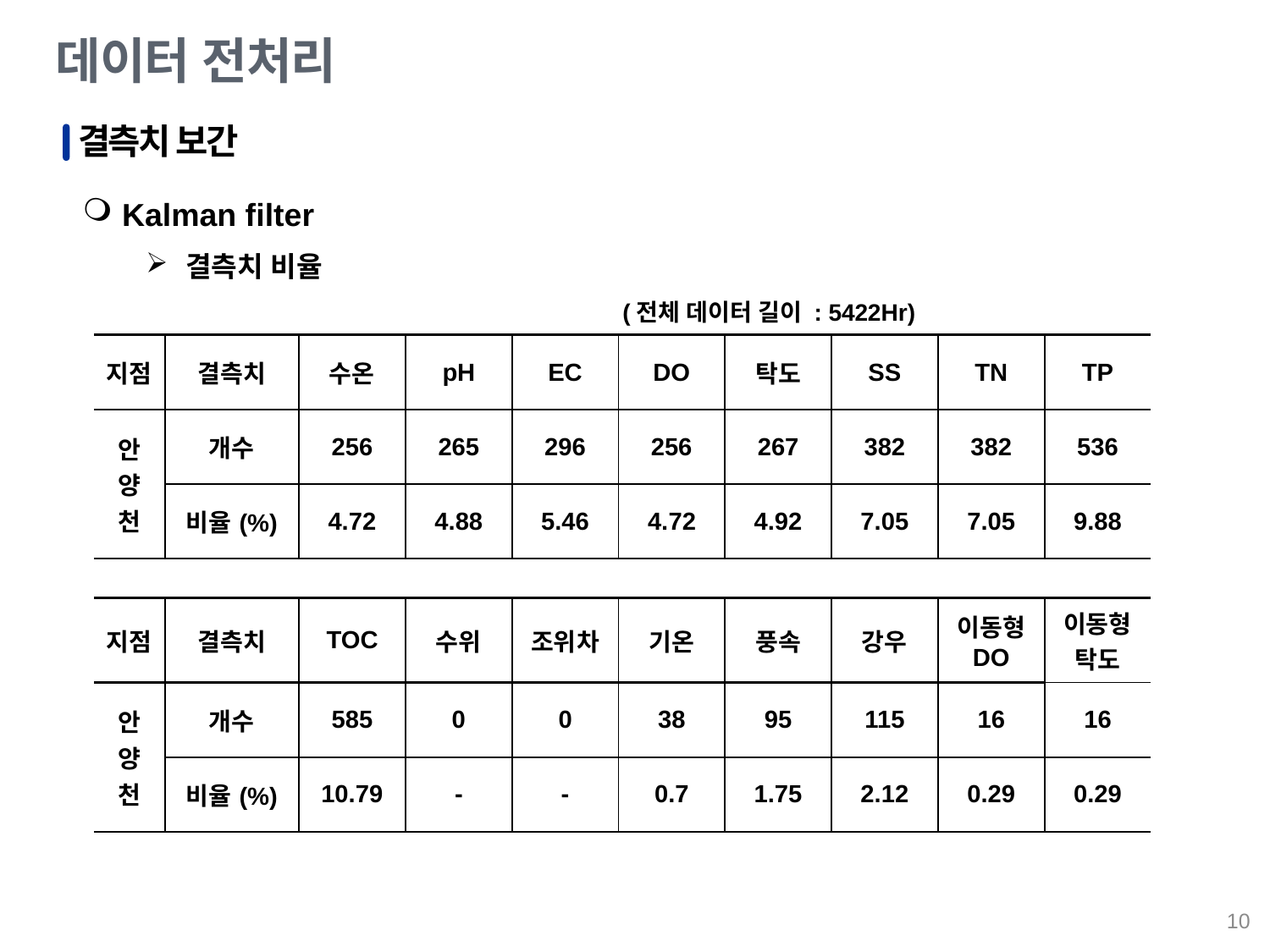

데이터 전처리
결측치 보간

Kalman filter
결측치 비율

(전체 데이터 길이 : 5422Hr)
| 지점 | 결측치 | 수온 | pH | EC | DO | 탁도 | SS | TN | TP |
| --- | --- | --- | --- | --- | --- | --- | --- | --- | --- |
| 안양천 | 개수 | 256 | 265 | 296 | 256 | 267 | 382 | 382 | 536 |
|  | 비율(%) | 4.72 | 4.88 | 5.46 | 4.72 | 4.92 | 7.05 | 7.05 | 9.88 |
| 지점 | 결측치 | TOC | 수위 | 조위차 | 기온 | 풍속 | 강우 | 이동형 DO | 이동형 탁도 |
| --- | --- | --- | --- | --- | --- | --- | --- | --- | --- |
| 안양천 | 개수 | 585 | 0 | 0 | 38 | 95 | 115 | 16 | 16 |
|  | 비율(%) | 10.79 | - | - | 0.7 | 1.75 | 2.12 | 0.29 | 0.29 |
10